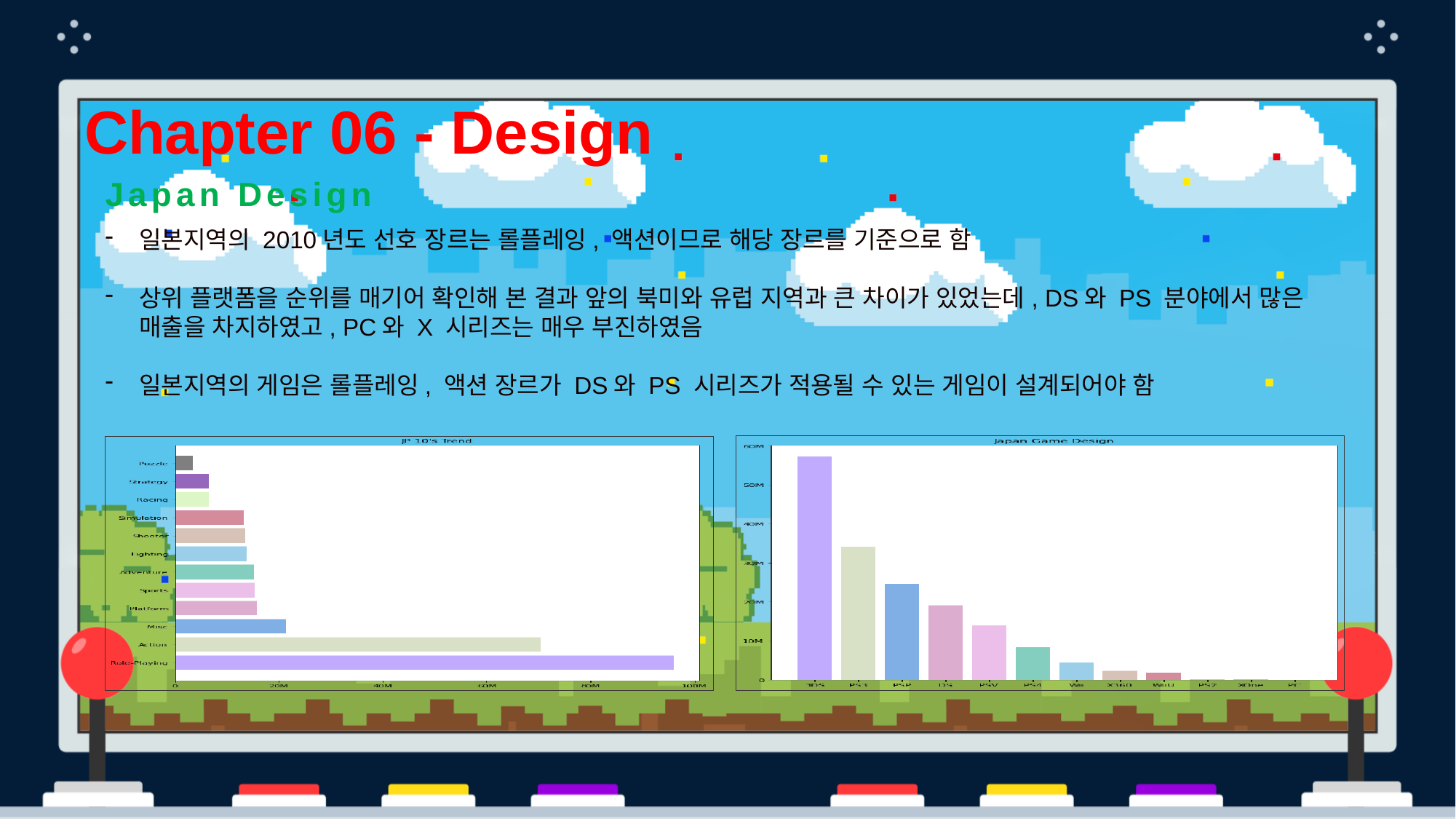

Chapter 06 - Design
Japan Design
일본지역의 2010년도 선호 장르는 롤플레잉, 액션이므로 해당 장르를 기준으로 함

상위 플랫폼을 순위를 매기어 확인해 본 결과 앞의 북미와 유럽 지역과 큰 차이가 있었는데, DS와 PS 분야에서 많은 매출을 차지하였고, PC와 X 시리즈는 매우 부진하였음

일본지역의 게임은 롤플레잉, 액션 장르가 DS와 PS 시리즈가 적용될 수 있는 게임이 설계되어야 함